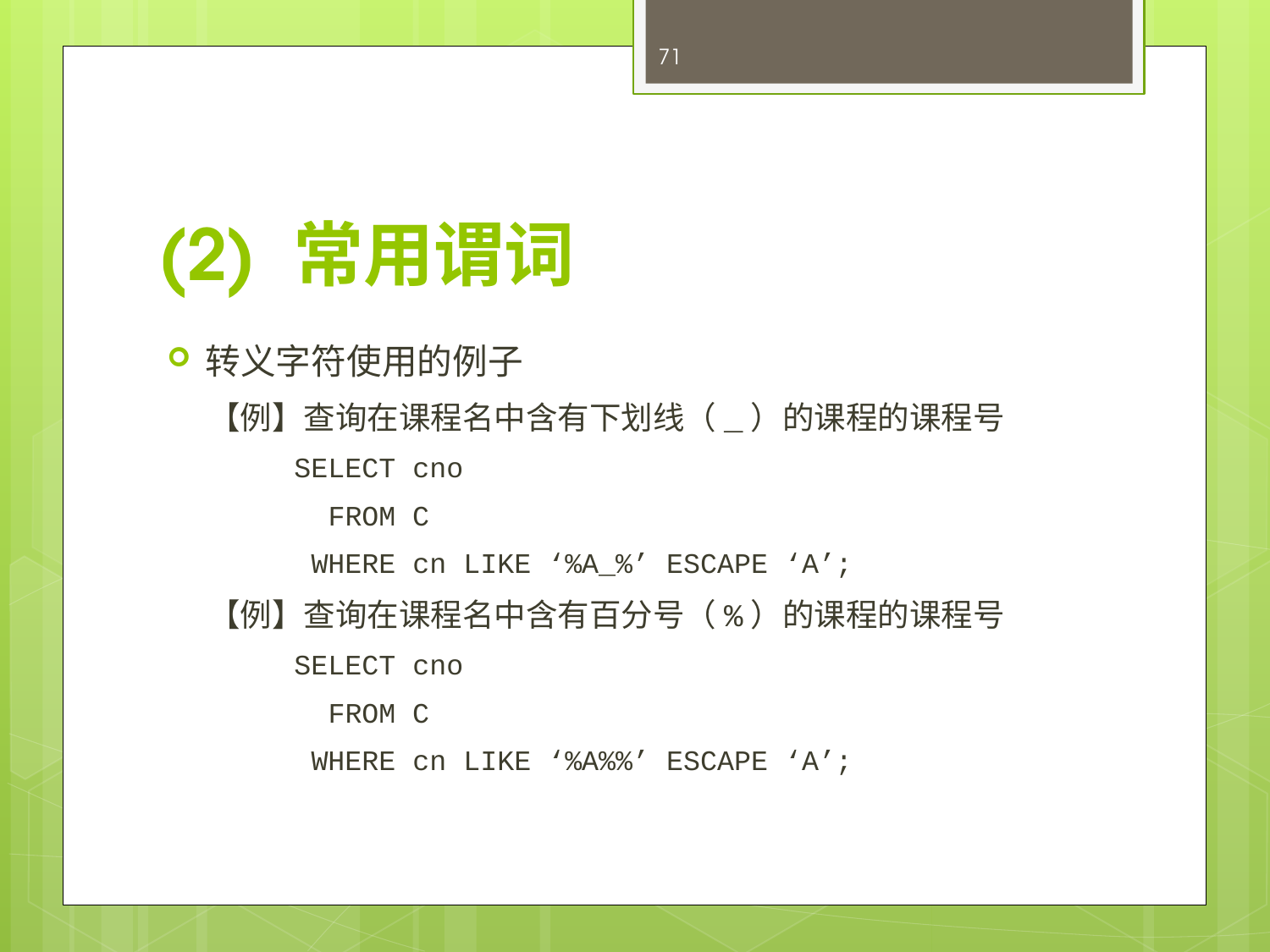

71
# (2) 常用谓词
转义字符使用的例子
【例】查询在课程名中含有下划线（_）的课程的课程号
	SELECT cno
	  FROM C
	 WHERE cn LIKE ‘%A_%’ ESCAPE ‘A’;
【例】查询在课程名中含有百分号（%）的课程的课程号
	SELECT cno
	  FROM C
	 WHERE cn LIKE ‘%A%%’ ESCAPE ‘A’;